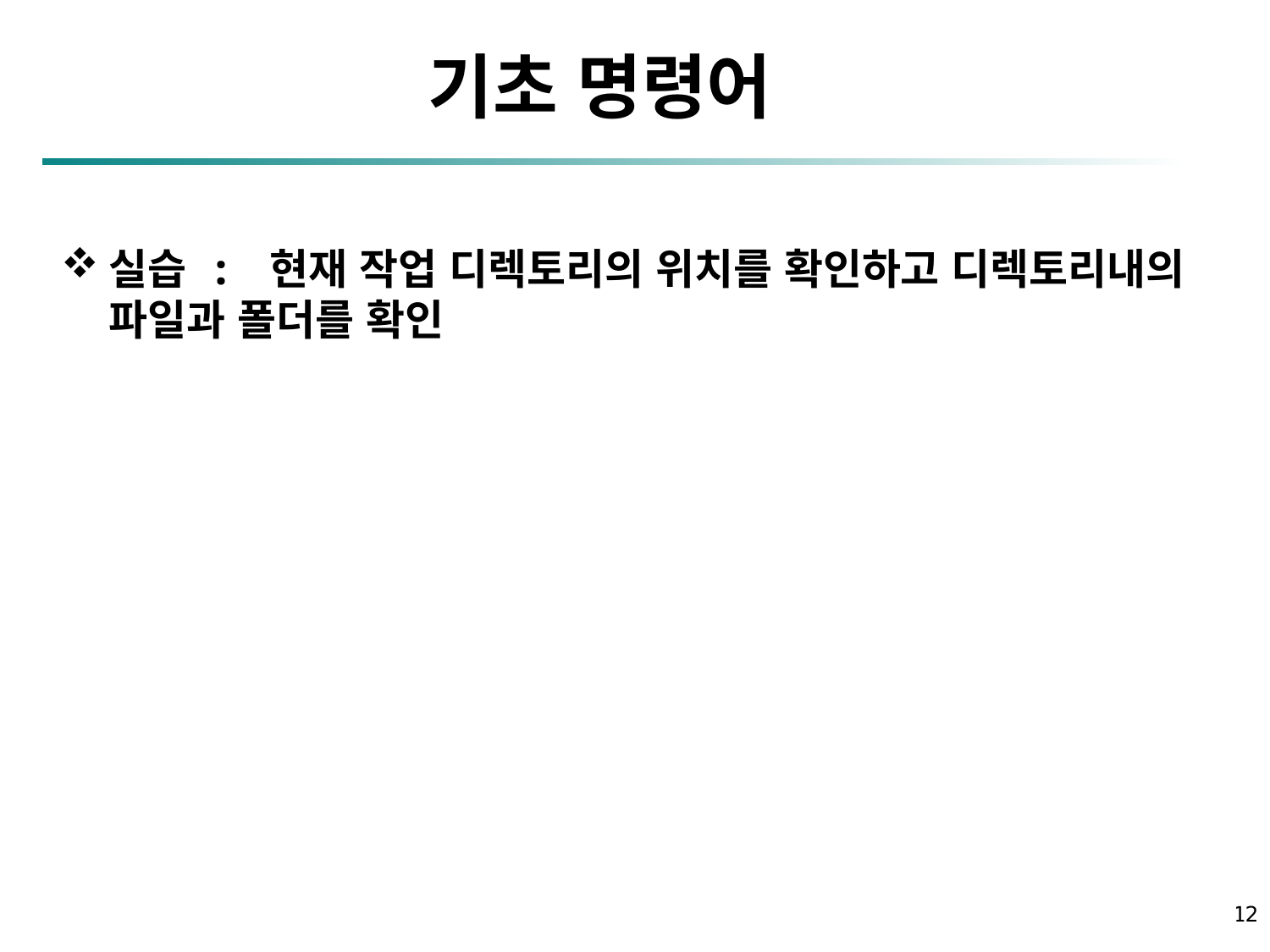

파일 편집 : VI 에디터
기초 명령어
실습 : 현재 작업 디렉토리의 위치를 확인하고 디렉토리내의 파일과 폴더를 확인

12